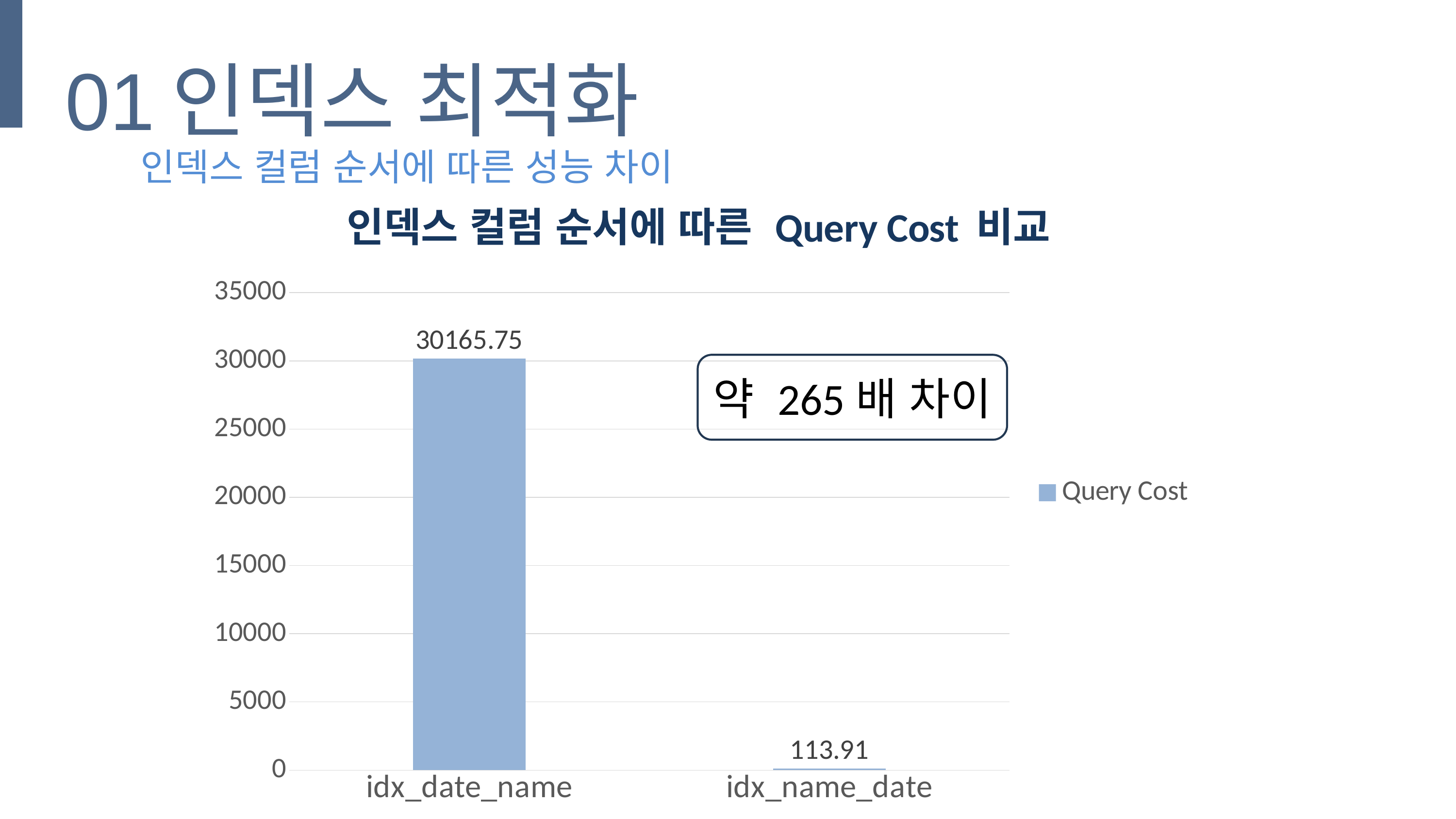

01
인덱스 최적화
인덱스 컬럼 순서에 따른 성능 차이

### Chart: 인덱스 컬럼 순서에 따른 Query Cost 비교

| Category | Query Cost |
|---|---|
| idx_date_name | 30165.75 |
| idx_name_date | 113.91 |
약 265배 차이